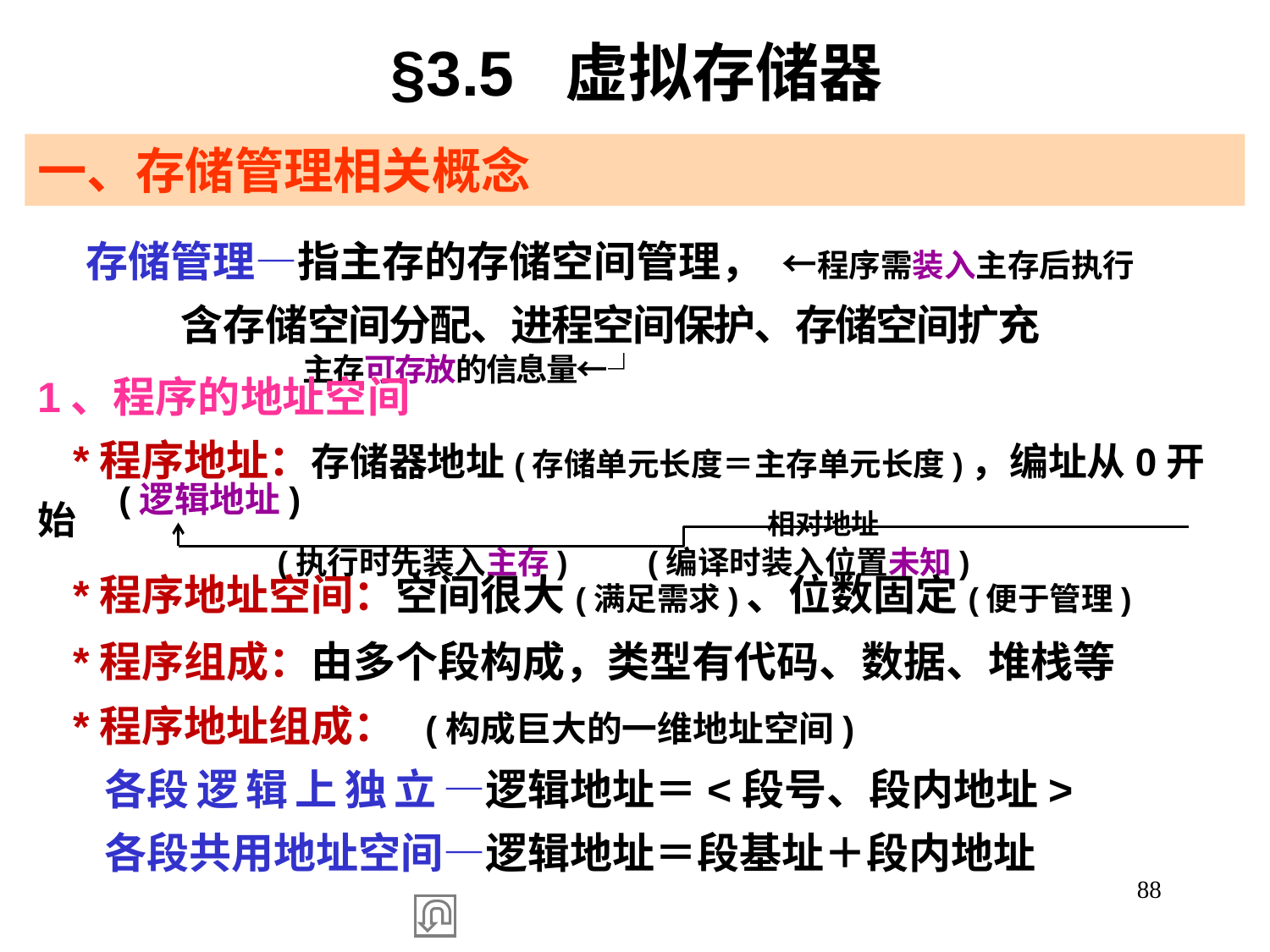

§3.5  虚拟存储器
一、存储管理相关概念
    存储管理—指主存的存储空间管理，  ←程序需装入主存后执行
              含存储空间分配、进程空间保护、存储空间扩充
                                               主存可存放的信息量←┘
1、程序的地址空间
   *程序地址：存储器地址(存储单元长度＝主存单元长度)，编址从0开始
                           (执行时先装入主存)         (编译时装入位置未知)
(逻辑地址)
相对地址
   *程序地址空间：空间很大(满足需求)、位数固定(便于管理)
   *程序组成：由多个段构成，类型有代码、数据、堆栈等
   *程序地址组成：  (构成巨大的一维地址空间)
      各段逻辑上独立—逻辑地址＝<段号、段内地址>
      各段共用地址空间—逻辑地址＝段基址＋段内地址
88